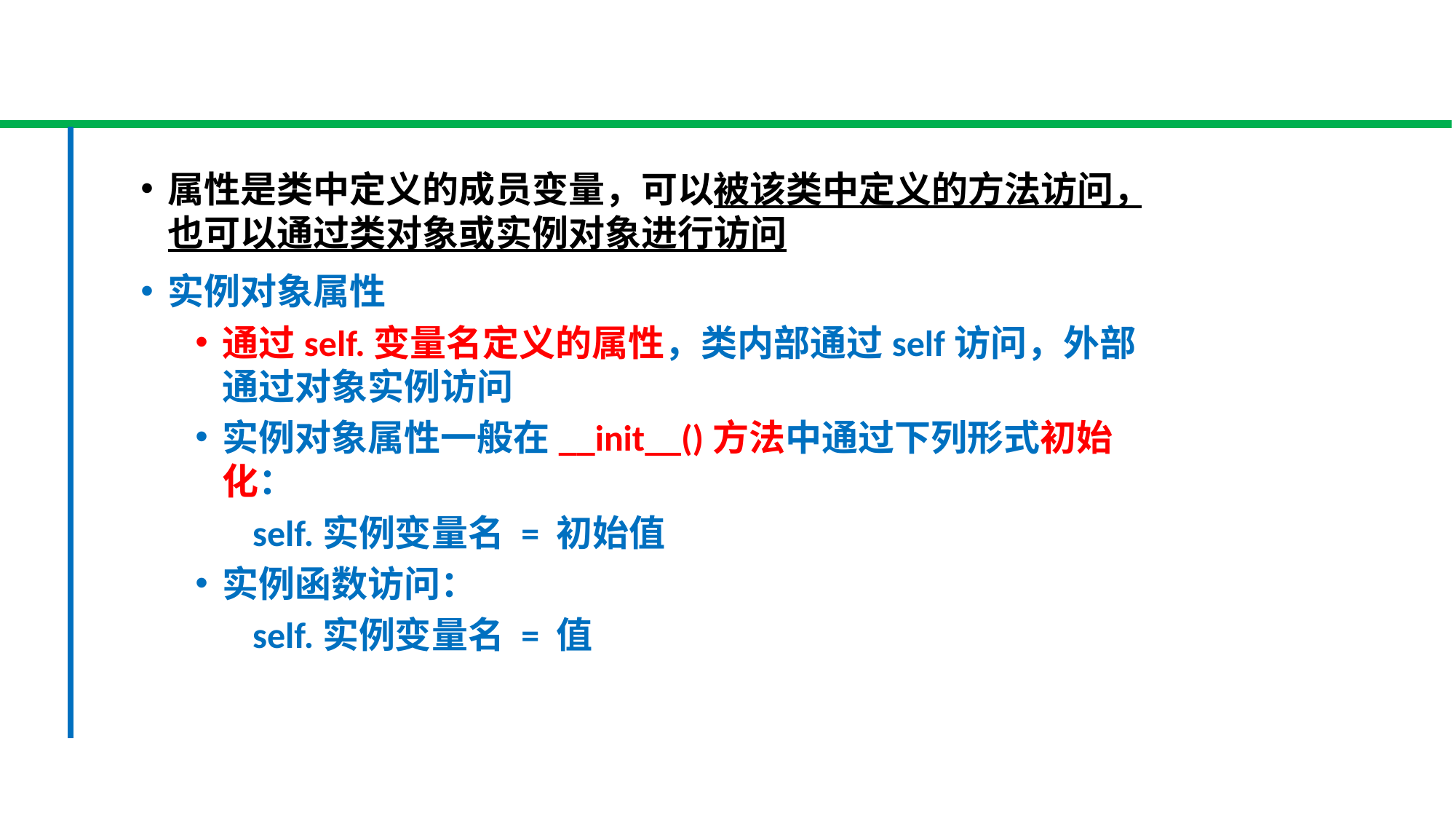

#
属性是类中定义的成员变量，可以被该类中定义的方法访问，也可以通过类对象或实例对象进行访问
实例对象属性
通过self.变量名定义的属性，类内部通过self访问，外部通过对象实例访问
实例对象属性一般在__init__()方法中通过下列形式初始化：
       self.实例变量名 = 初始值
实例函数访问：
       self.实例变量名 = 值